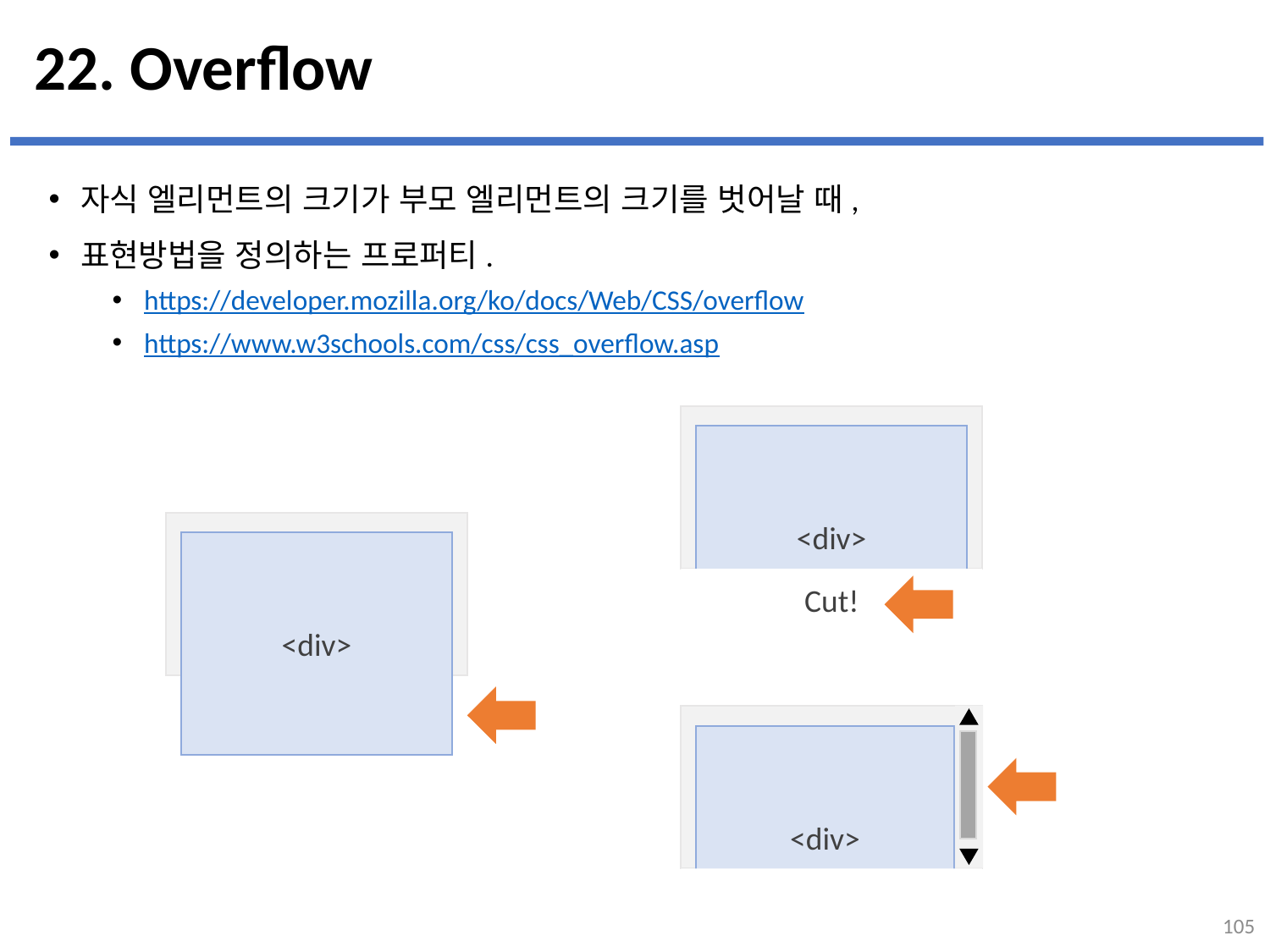

# 22. Overflow
자식 엘리먼트의 크기가 부모 엘리먼트의 크기를 벗어날 때,
표현방법을 정의하는 프로퍼티.
https://developer.mozilla.org/ko/docs/Web/CSS/overflow
https://www.w3schools.com/css/css_overflow.asp

<div>
Cut!

<div>

<div>

105